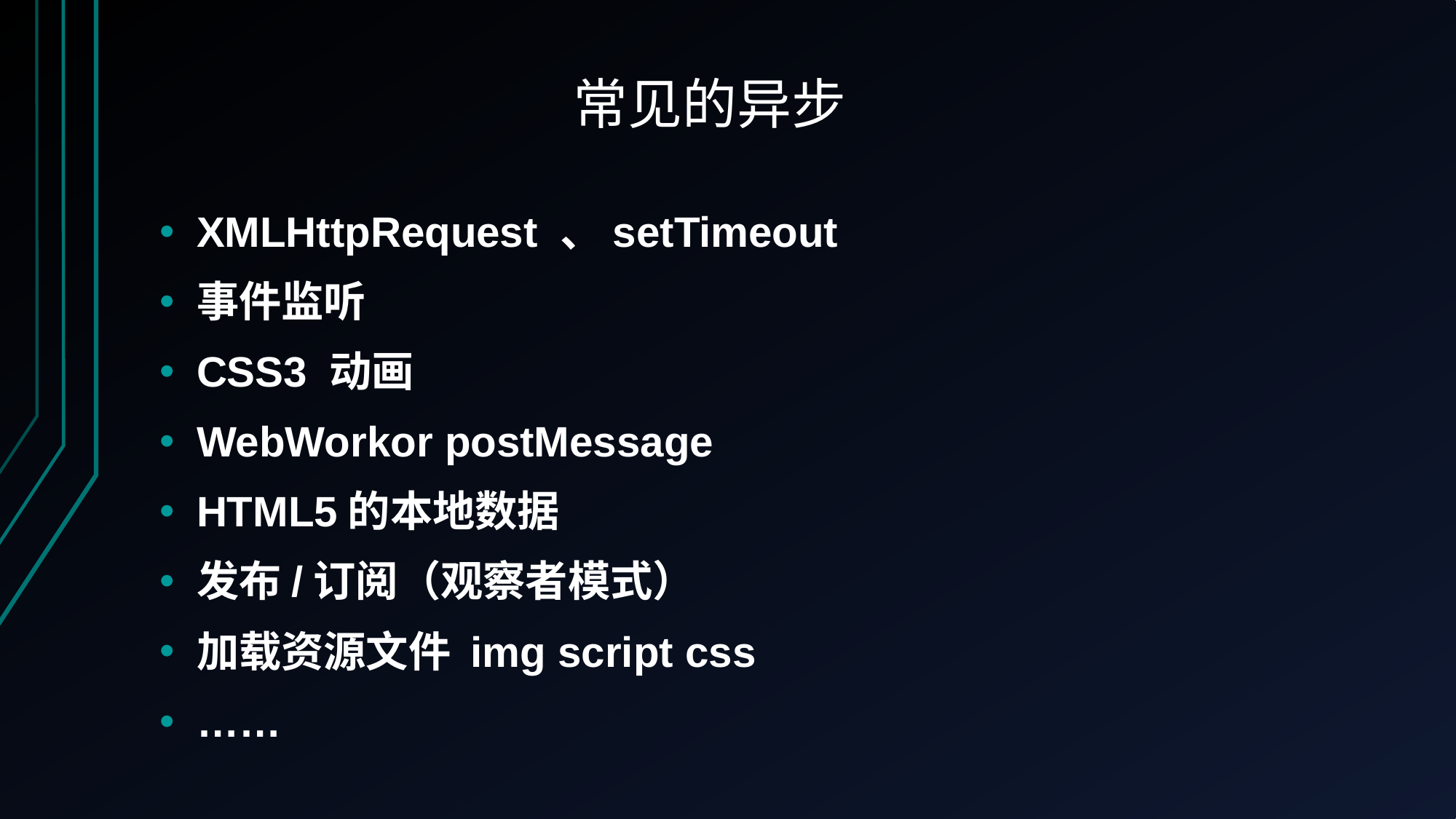

# 常见的异步
XMLHttpRequest 、setTimeout
事件监听
CSS3 动画
WebWorkor postMessage
HTML5的本地数据
发布/订阅（观察者模式）
加载资源文件 img script css
……